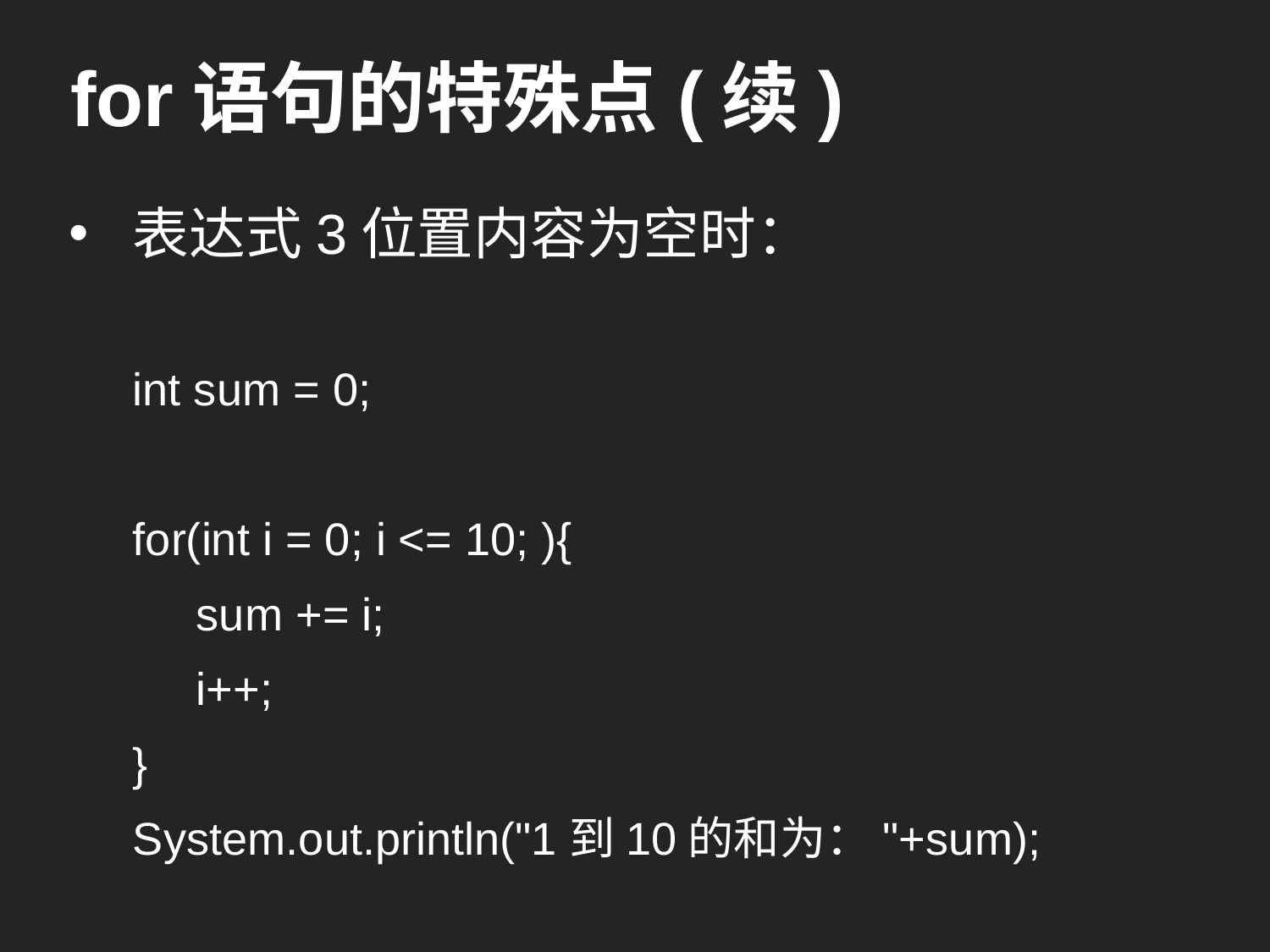

# for语句的特殊点(续)
表达式3位置内容为空时：

int sum = 0;

for(int i = 0; i <= 10; ){
	sum += i;
	i++;
}
System.out.println("1到10的和为："+sum);